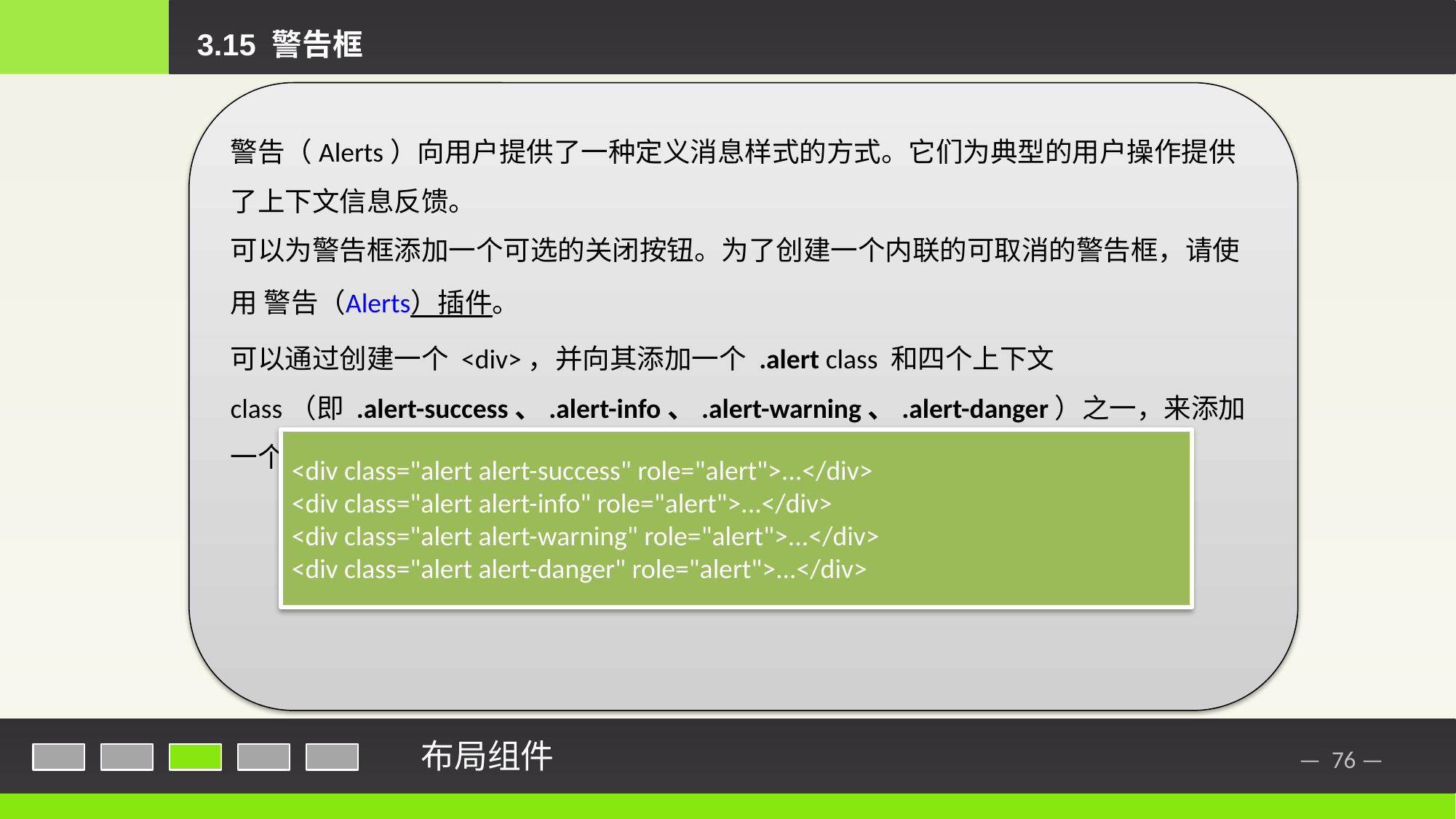

3.15 警告框
警告（Alerts）向用户提供了一种定义消息样式的方式。它们为典型的用户操作提供了上下文信息反馈。
可以为警告框添加一个可选的关闭按钮。为了创建一个内联的可取消的警告框，请使用 警告（Alerts）插件。
可以通过创建一个 <div>，并向其添加一个 .alert class 和四个上下文 class（即 .alert-success、.alert-info、.alert-warning、.alert-danger）之一，来添加一个基本的警告框。

<div class="alert alert-success" role="alert">...</div>
<div class="alert alert-info" role="alert">...</div>
<div class="alert alert-warning" role="alert">...</div>
<div class="alert alert-danger" role="alert">...</div>